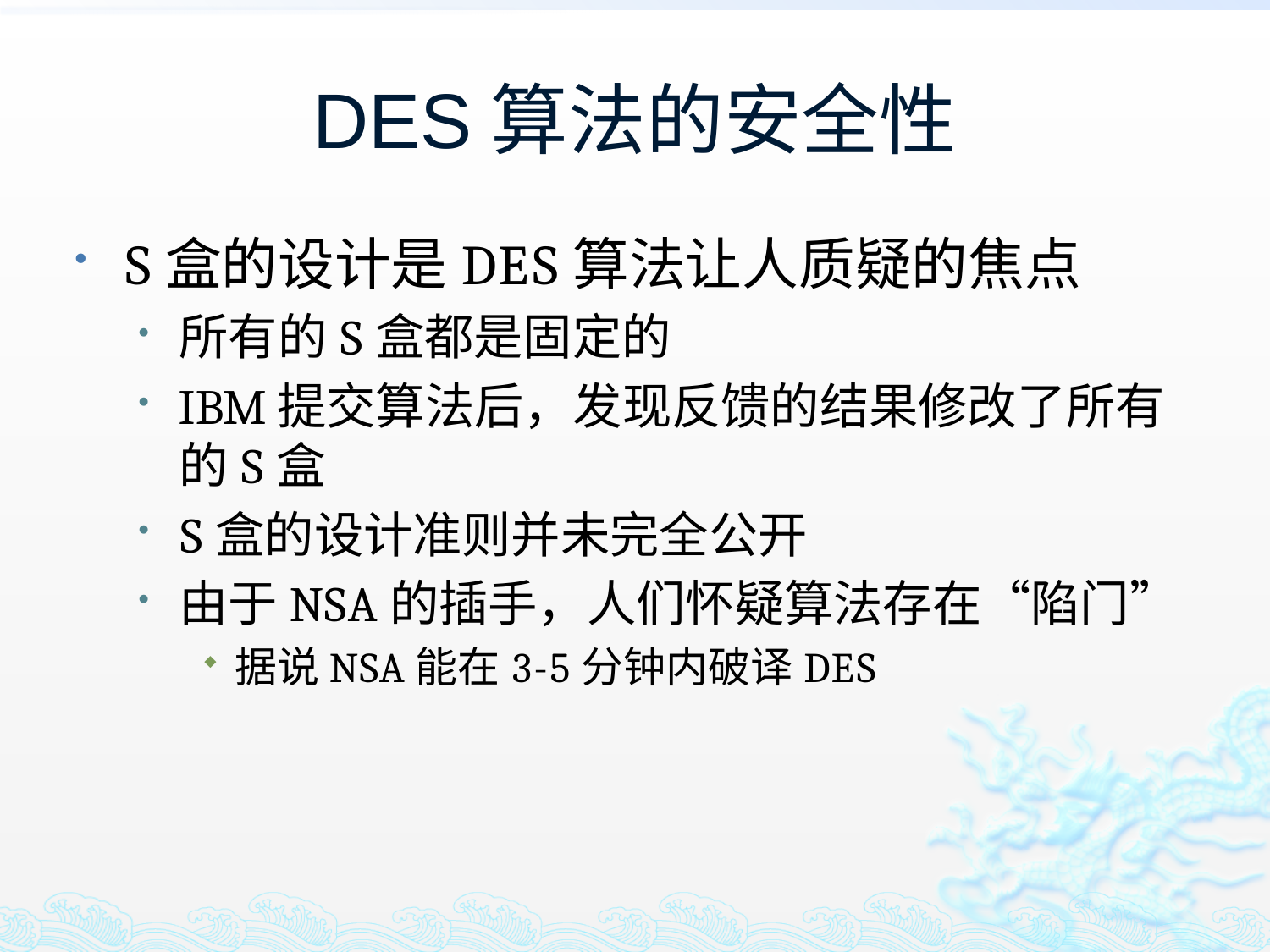

# DES算法的安全性
S盒的设计是DES算法让人质疑的焦点
所有的S盒都是固定的
IBM提交算法后，发现反馈的结果修改了所有的S盒
S盒的设计准则并未完全公开
由于NSA的插手，人们怀疑算法存在“陷门”
据说NSA能在3-5分钟内破译DES